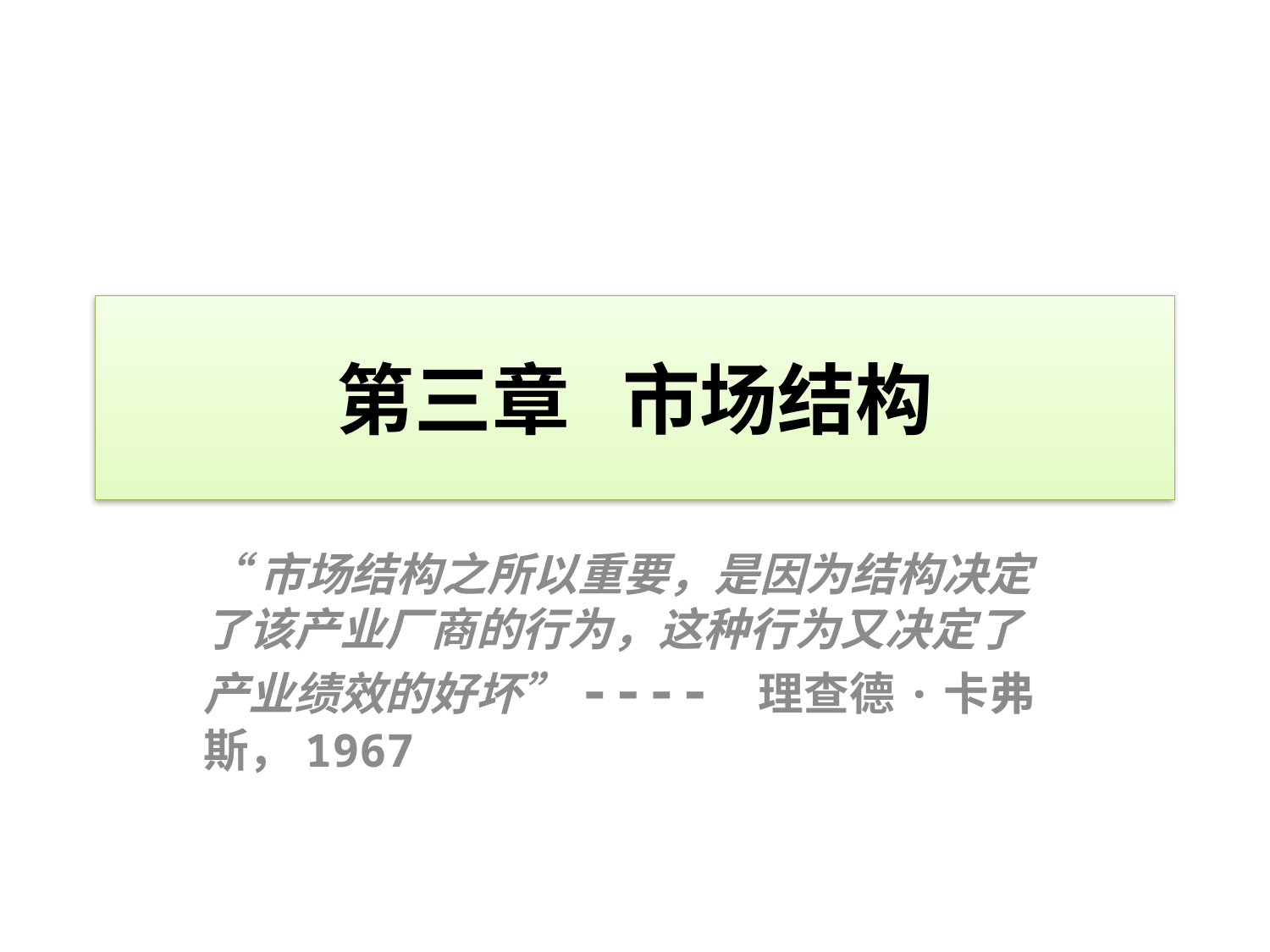

# 第三章   市场结构
“市场结构之所以重要，是因为结构决定了该产业厂商的行为，这种行为又决定了产业绩效的好坏”---- 理查德·卡弗斯，1967